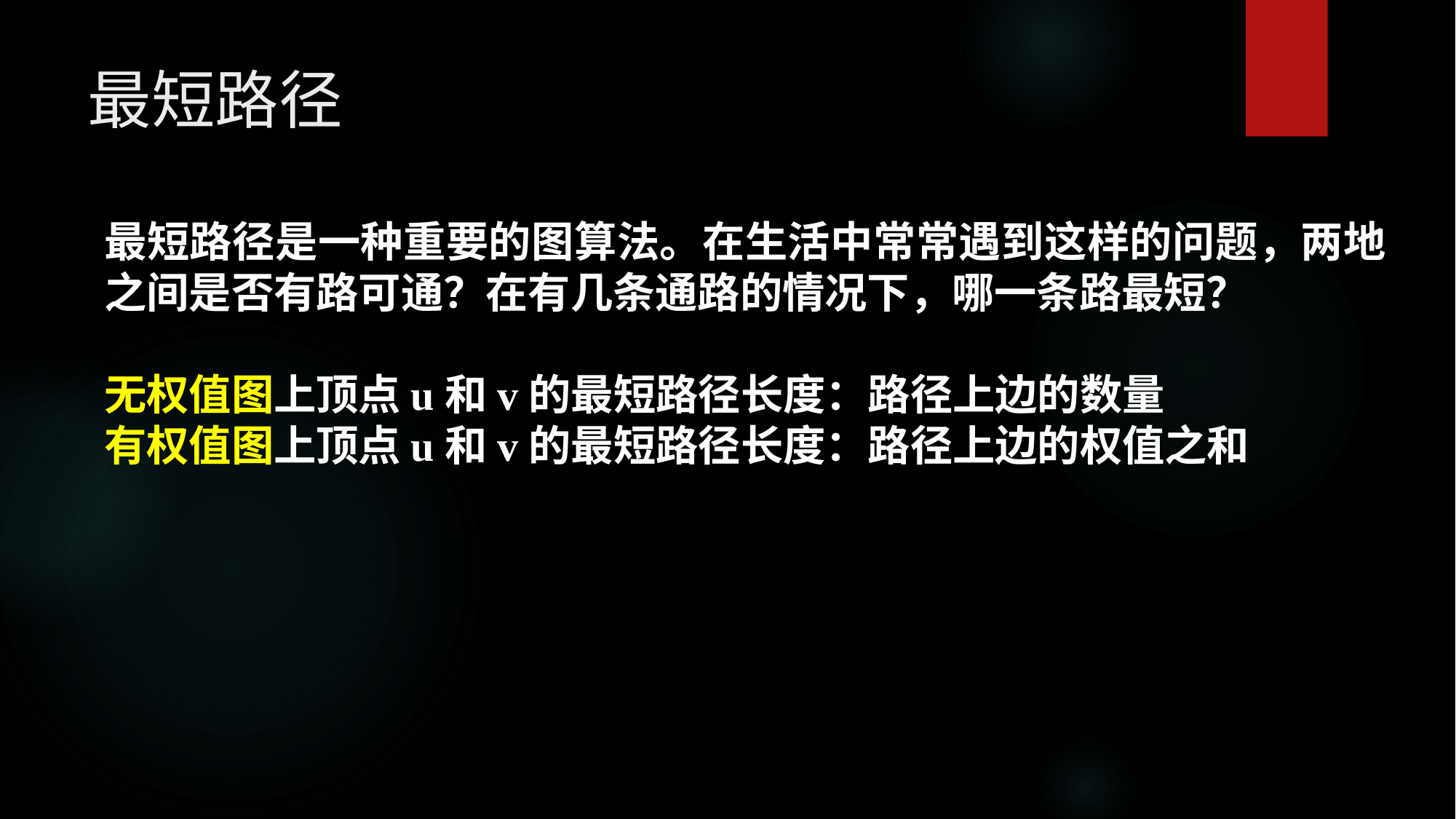

最短路径
最短路径是一种重要的图算法。在生活中常常遇到这样的问题，两地之间是否有路可通？在有几条通路的情况下，哪一条路最短？

无权值图上顶点u和v的最短路径长度：路径上边的数量
有权值图上顶点u和v的最短路径长度：路径上边的权值之和